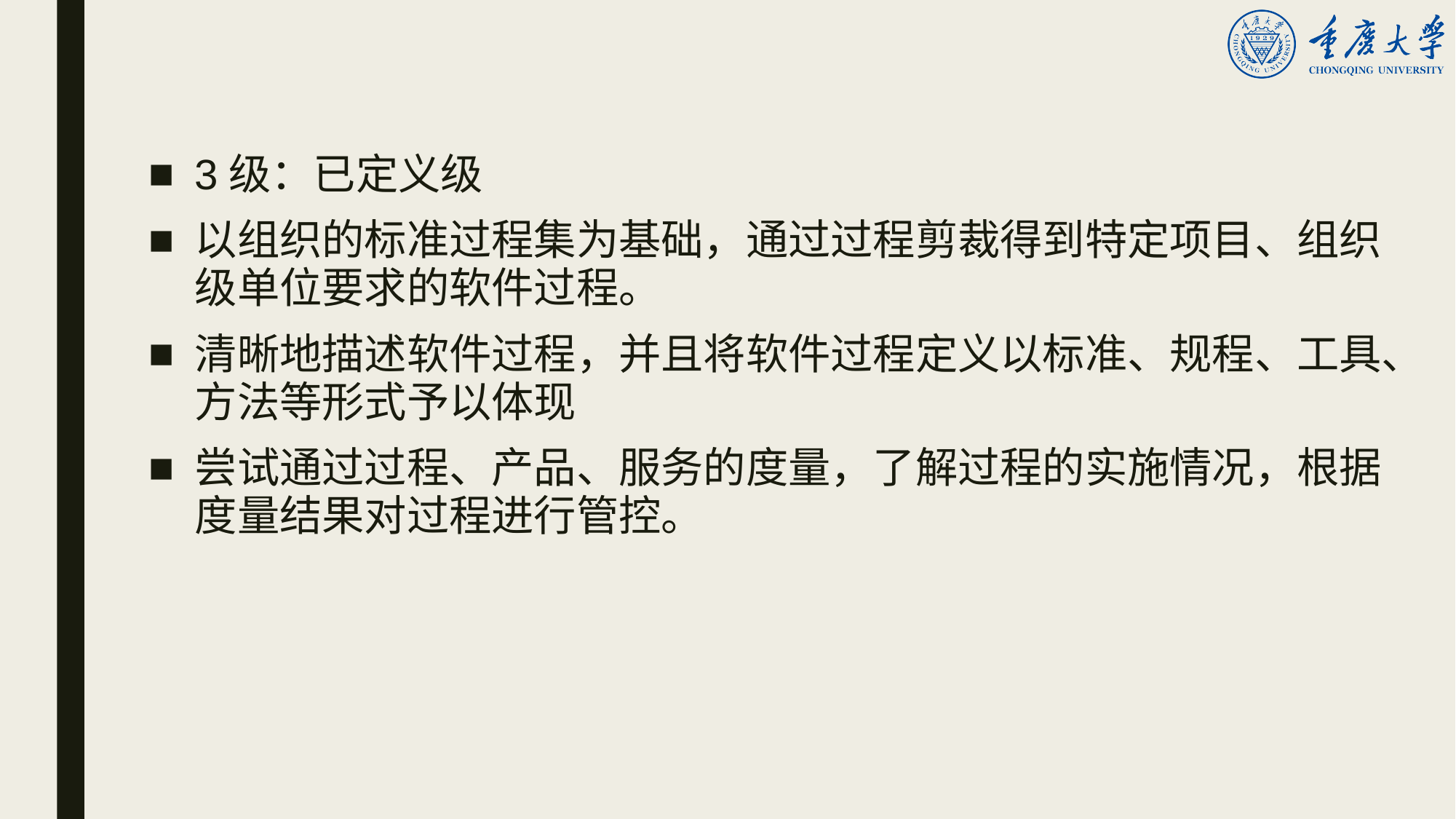

3级：已定义级
以组织的标准过程集为基础，通过过程剪裁得到特定项目、组织级单位要求的软件过程。
清晰地描述软件过程，并且将软件过程定义以标准、规程、工具、方法等形式予以体现
尝试通过过程、产品、服务的度量，了解过程的实施情况，根据度量结果对过程进行管控。